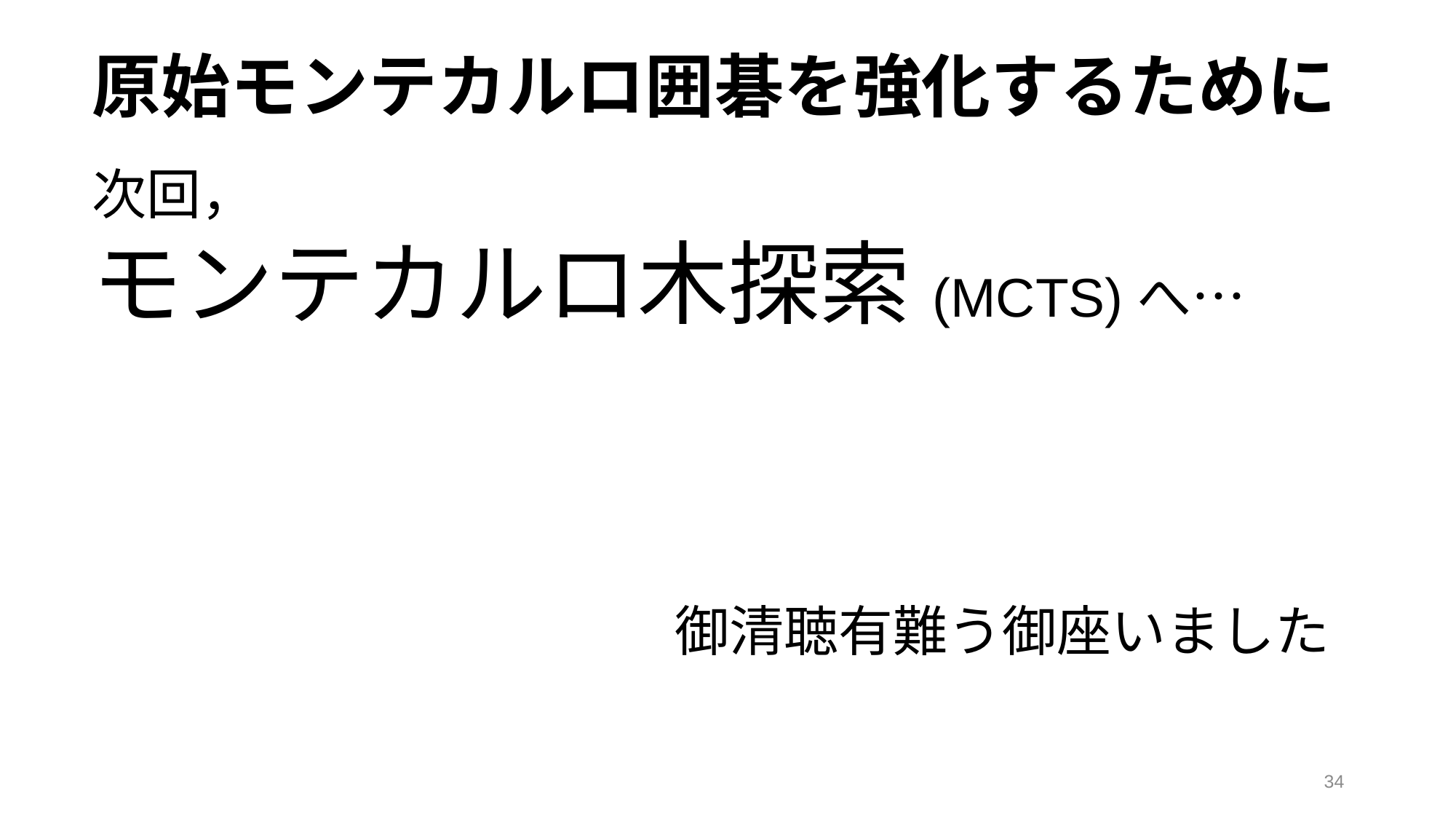

原始モンテカルロ囲碁を強化するために
次回，
モンテカルロ木探索(MCTS)へ…

御清聴有難う御座いました
34